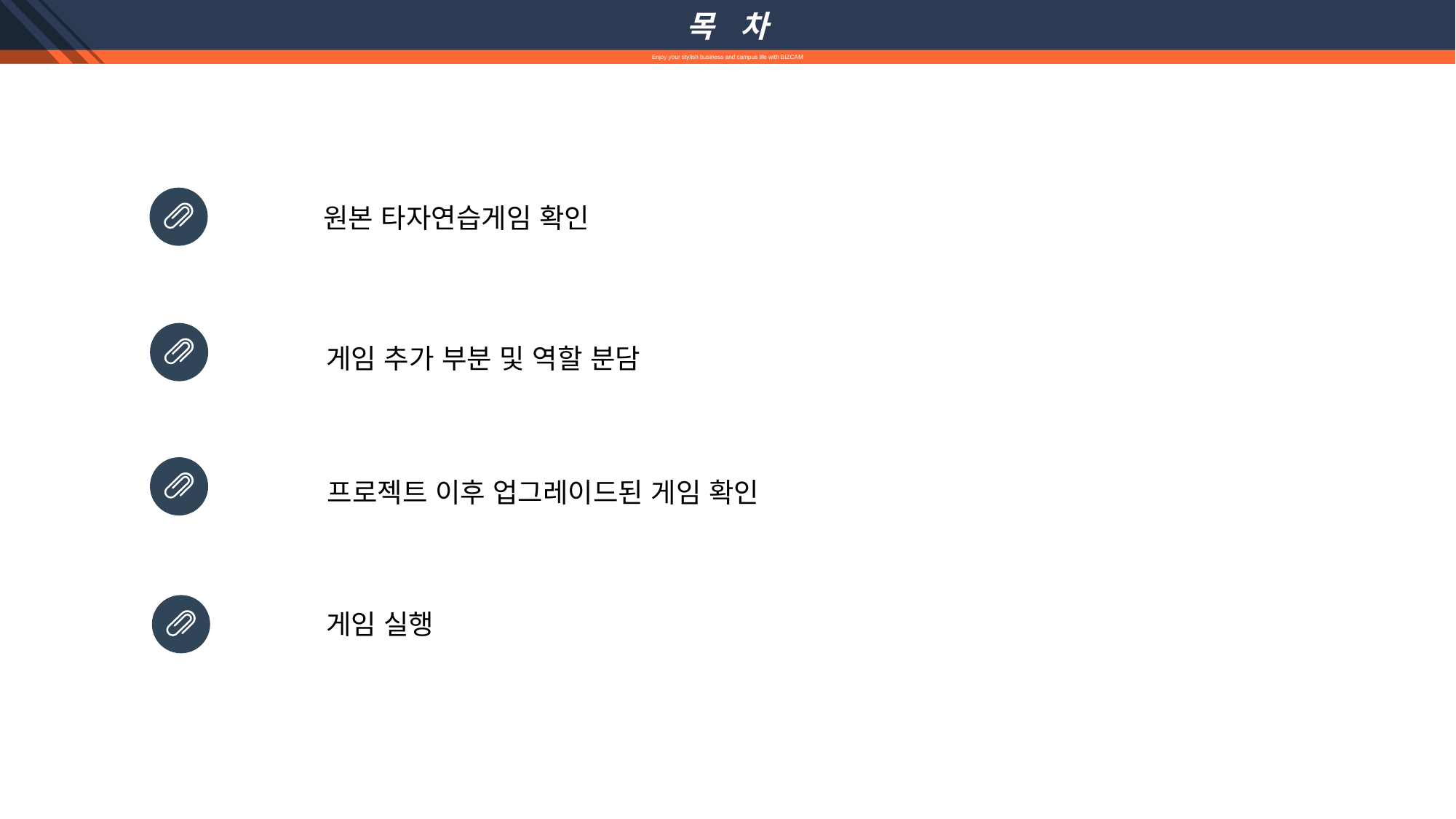

목   차

Enjoy your stylish business and campus life with BIZCAM

원본 타자연습게임 확인

게임 추가 부분 및 역할 분담

프로젝트 이후 업그레이드된 게임 확인

게임 실행